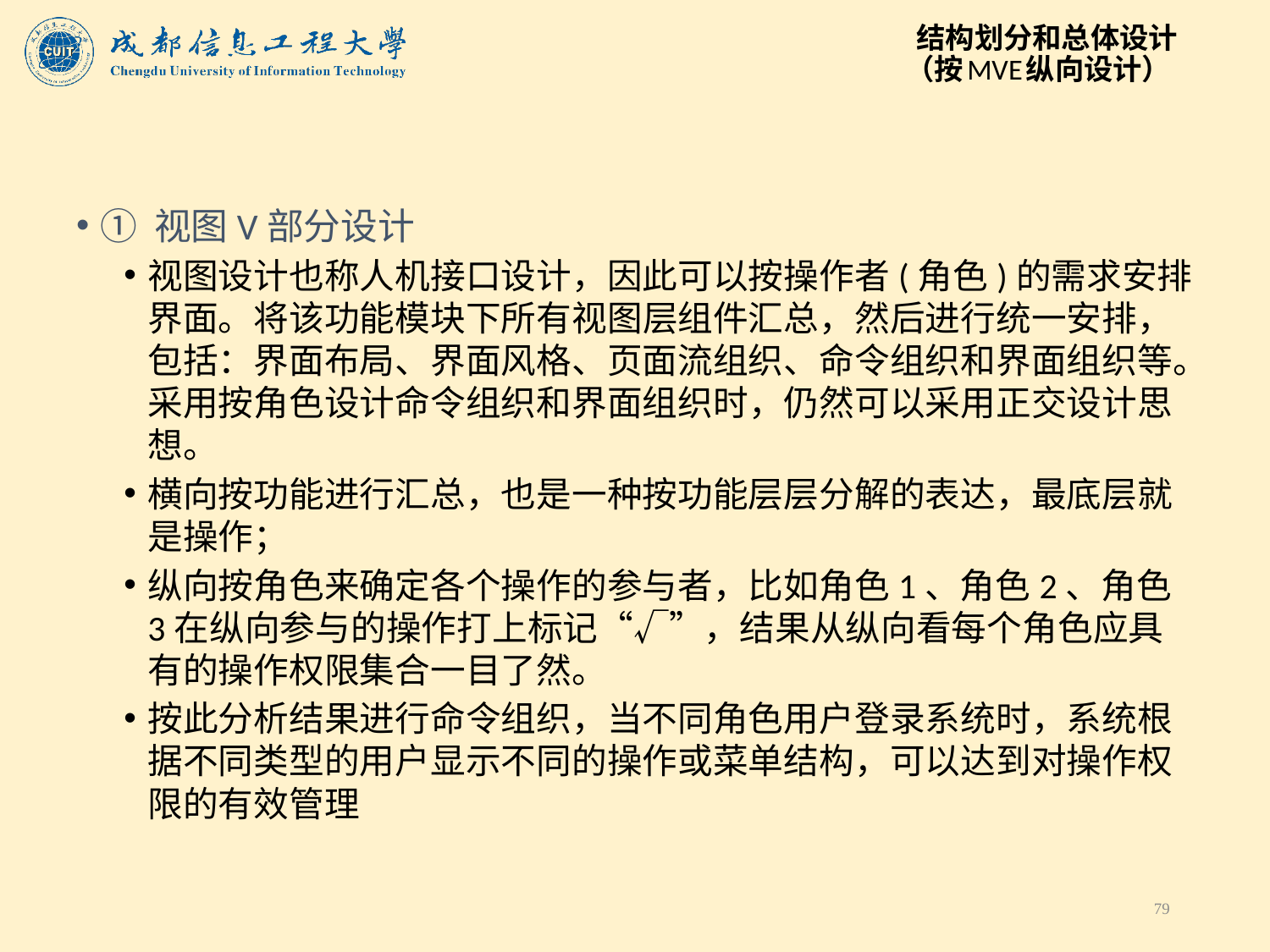

# 结构划分和总体设计 （按MVE纵向设计）
① 视图V部分设计
视图设计也称人机接口设计，因此可以按操作者(角色)的需求安排界面。将该功能模块下所有视图层组件汇总，然后进行统一安排，包括：界面布局、界面风格、页面流组织、命令组织和界面组织等。采用按角色设计命令组织和界面组织时，仍然可以采用正交设计思想。
横向按功能进行汇总，也是一种按功能层层分解的表达，最底层就是操作；
纵向按角色来确定各个操作的参与者，比如角色1、角色2、角色3在纵向参与的操作打上标记“√”，结果从纵向看每个角色应具有的操作权限集合一目了然。
按此分析结果进行命令组织，当不同角色用户登录系统时，系统根据不同类型的用户显示不同的操作或菜单结构，可以达到对操作权限的有效管理

79